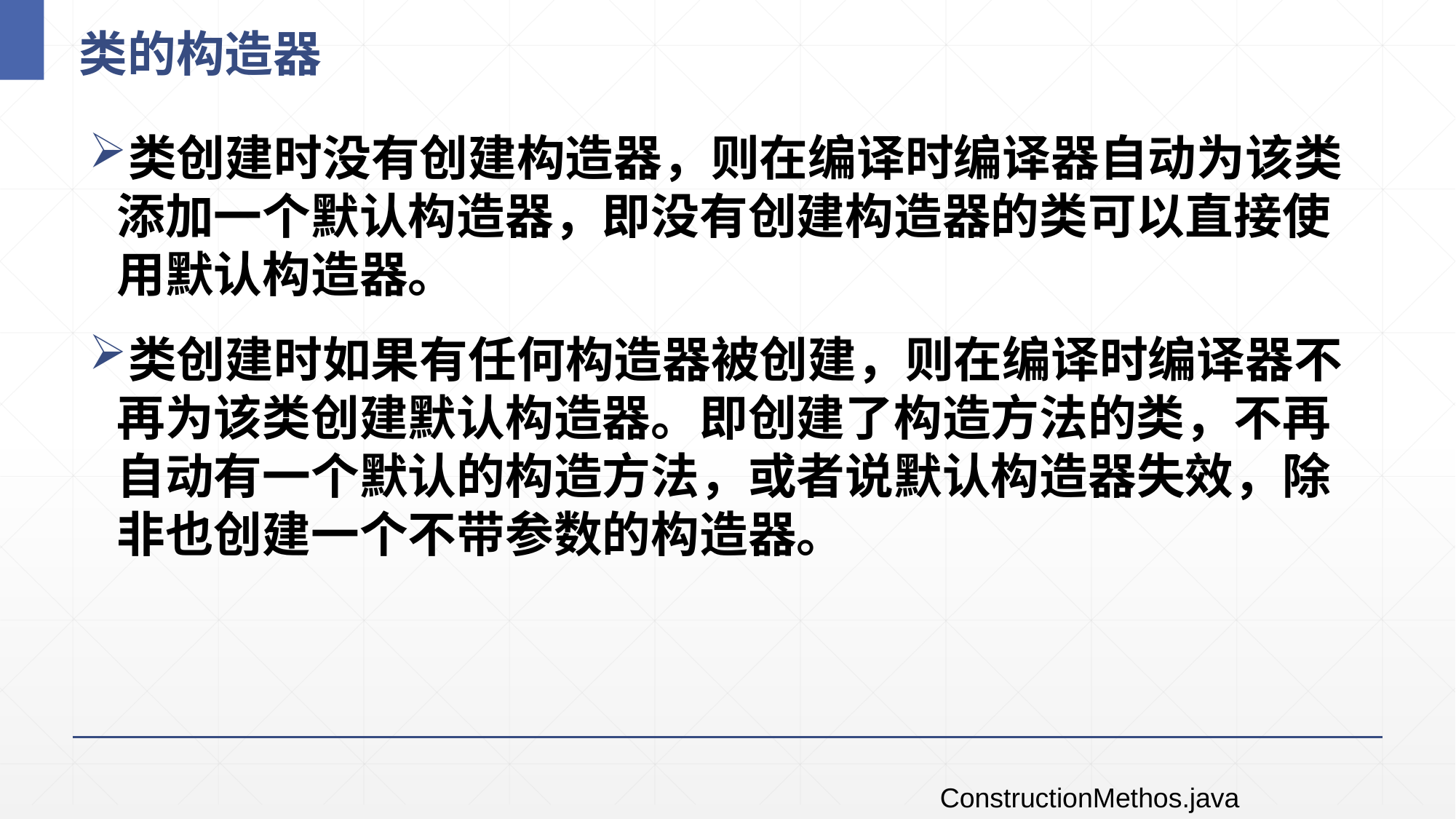

# 类的构造器
类创建时没有创建构造器，则在编译时编译器自动为该类添加一个默认构造器，即没有创建构造器的类可以直接使用默认构造器。
类创建时如果有任何构造器被创建，则在编译时编译器不再为该类创建默认构造器。即创建了构造方法的类，不再自动有一个默认的构造方法，或者说默认构造器失效，除非也创建一个不带参数的构造器。

ConstructionMethos.java